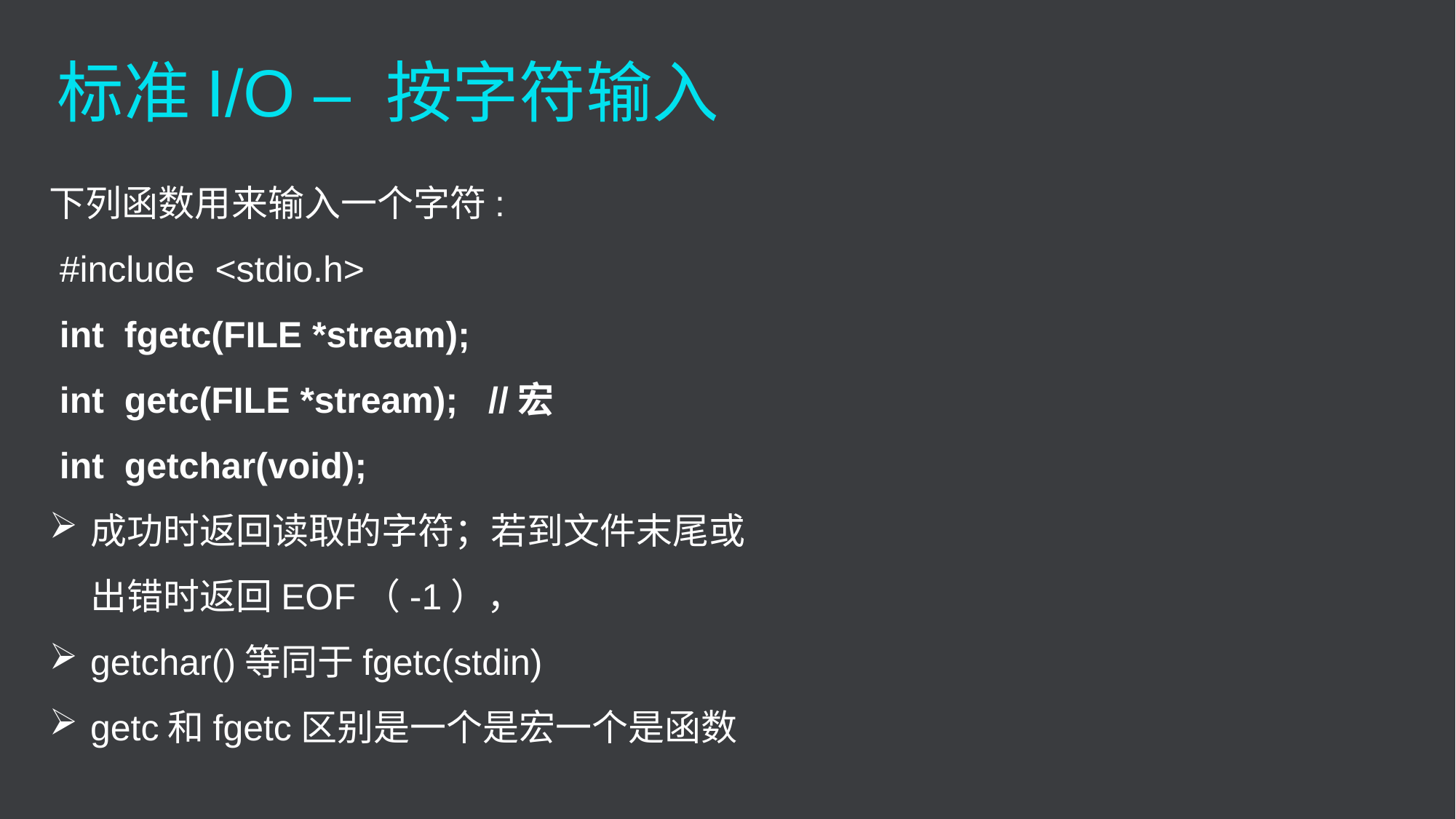

标准I/O – 按字符输入
下列函数用来输入一个字符:
 #include  <stdio.h>
 int  fgetc(FILE *stream);
 int  getc(FILE *stream);   //宏
 int  getchar(void);
成功时返回读取的字符；若到文件末尾或出错时返回EOF（-1），
getchar()等同于fgetc(stdin)
getc和fgetc区别是一个是宏一个是函数